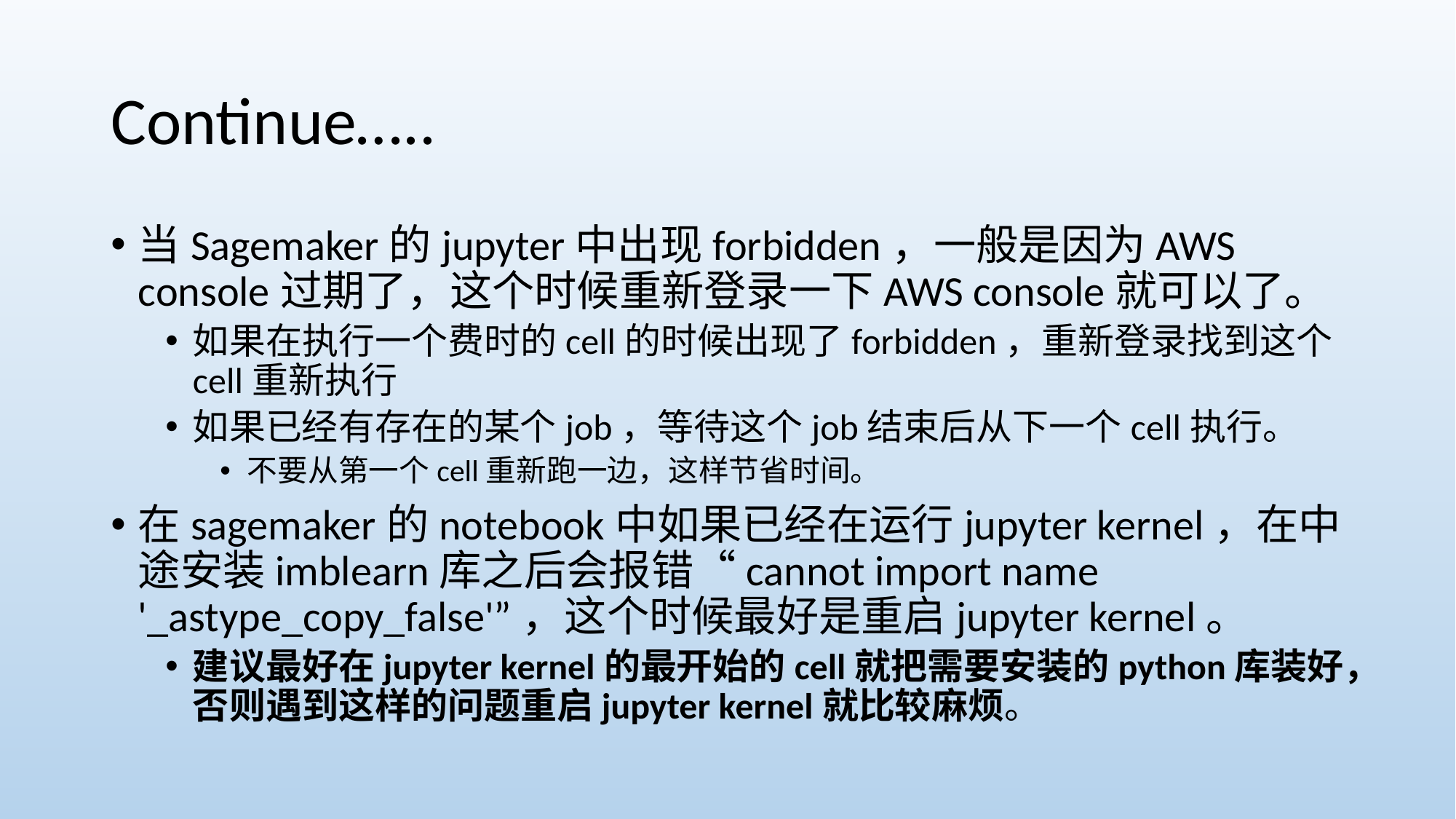

# Continue…..
当Sagemaker的jupyter中出现forbidden，一般是因为AWS console过期了，这个时候重新登录一下AWS console就可以了。
如果在执行一个费时的cell的时候出现了forbidden，重新登录找到这个cell重新执行
如果已经有存在的某个job，等待这个job结束后从下一个cell执行。
不要从第一个cell重新跑一边，这样节省时间。
在sagemaker的notebook中如果已经在运行jupyter kernel，在中途安装imblearn库之后会报错“cannot import name '_astype_copy_false'”，这个时候最好是重启jupyter kernel。
建议最好在jupyter kernel的最开始的cell就把需要安装的python库装好，否则遇到这样的问题重启jupyter kernel就比较麻烦。